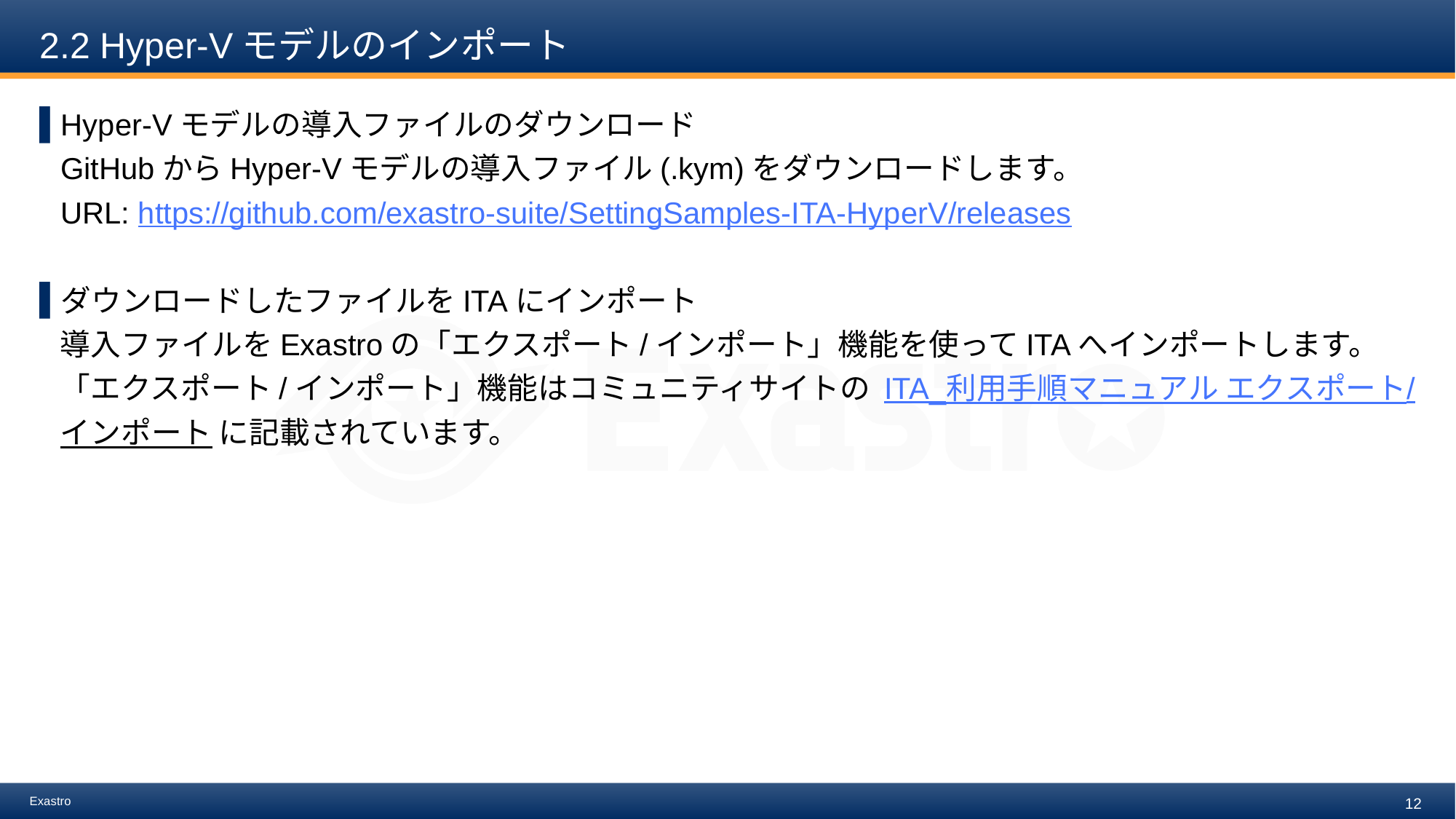

# 2.2 Hyper-Vモデルのインポート
Hyper-Vモデルの導入ファイルのダウンロード
GitHubからHyper-Vモデルの導入ファイル(.kym)をダウンロードします。
URL: https://github.com/exastro-suite/SettingSamples-ITA-HyperV/releases

ダウンロードしたファイルをITAにインポート
導入ファイルをExastroの「エクスポート/インポート」機能を使ってITAへインポートします。
「エクスポート/インポート」機能はコミュニティサイトの ITA_利用手順マニュアル エクスポート/インポート に記載されています。